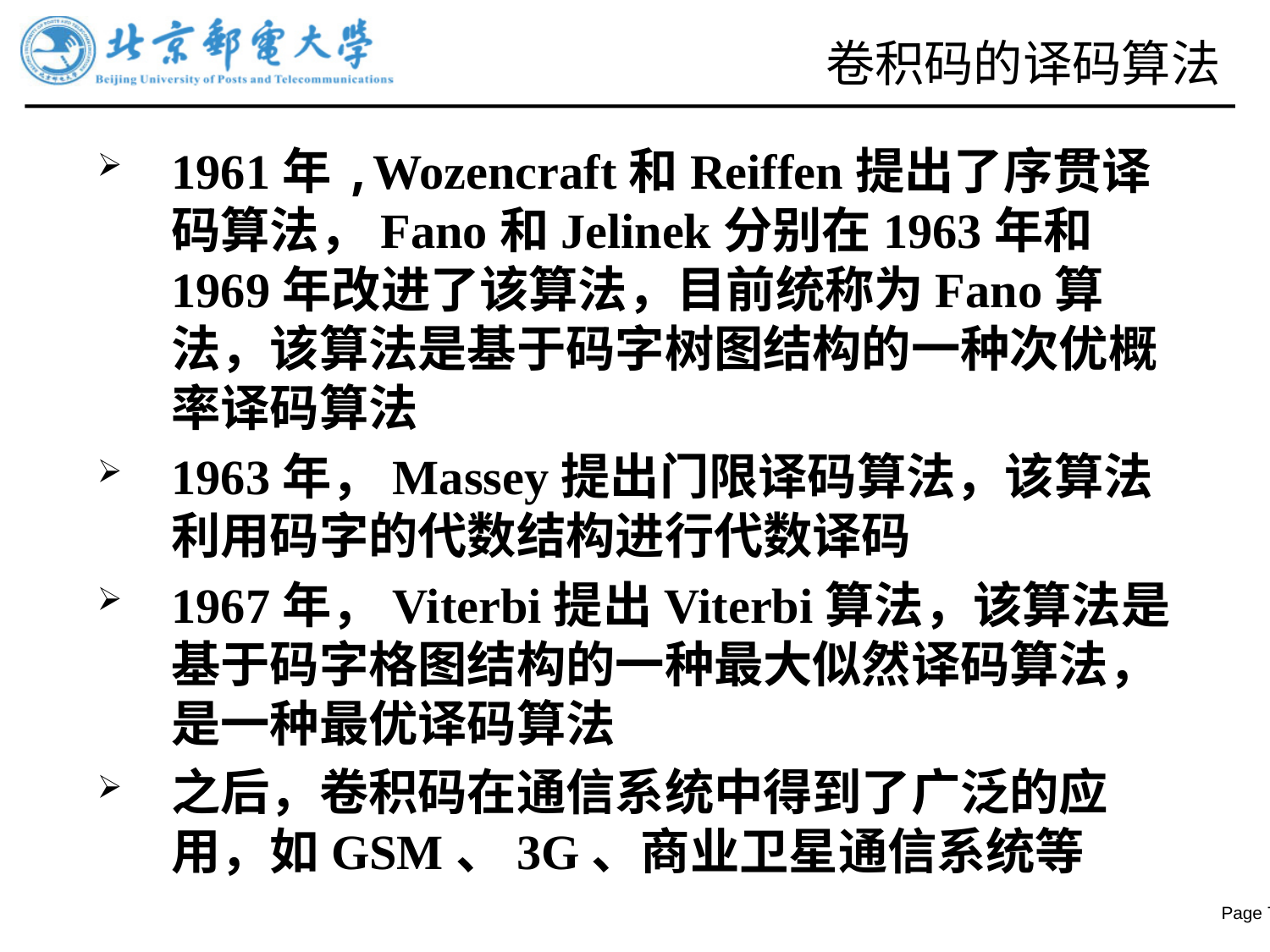

# 卷积码的译码算法
1961年,Wozencraft和Reiffen提出了序贯译码算法，Fano和Jelinek分别在1963年和1969年改进了该算法，目前统称为Fano算法，该算法是基于码字树图结构的一种次优概率译码算法
1963年，Massey提出门限译码算法，该算法利用码字的代数结构进行代数译码
1967年，Viterbi提出Viterbi算法，该算法是基于码字格图结构的一种最大似然译码算法，是一种最优译码算法
之后，卷积码在通信系统中得到了广泛的应用，如GSM、3G、商业卫星通信系统等